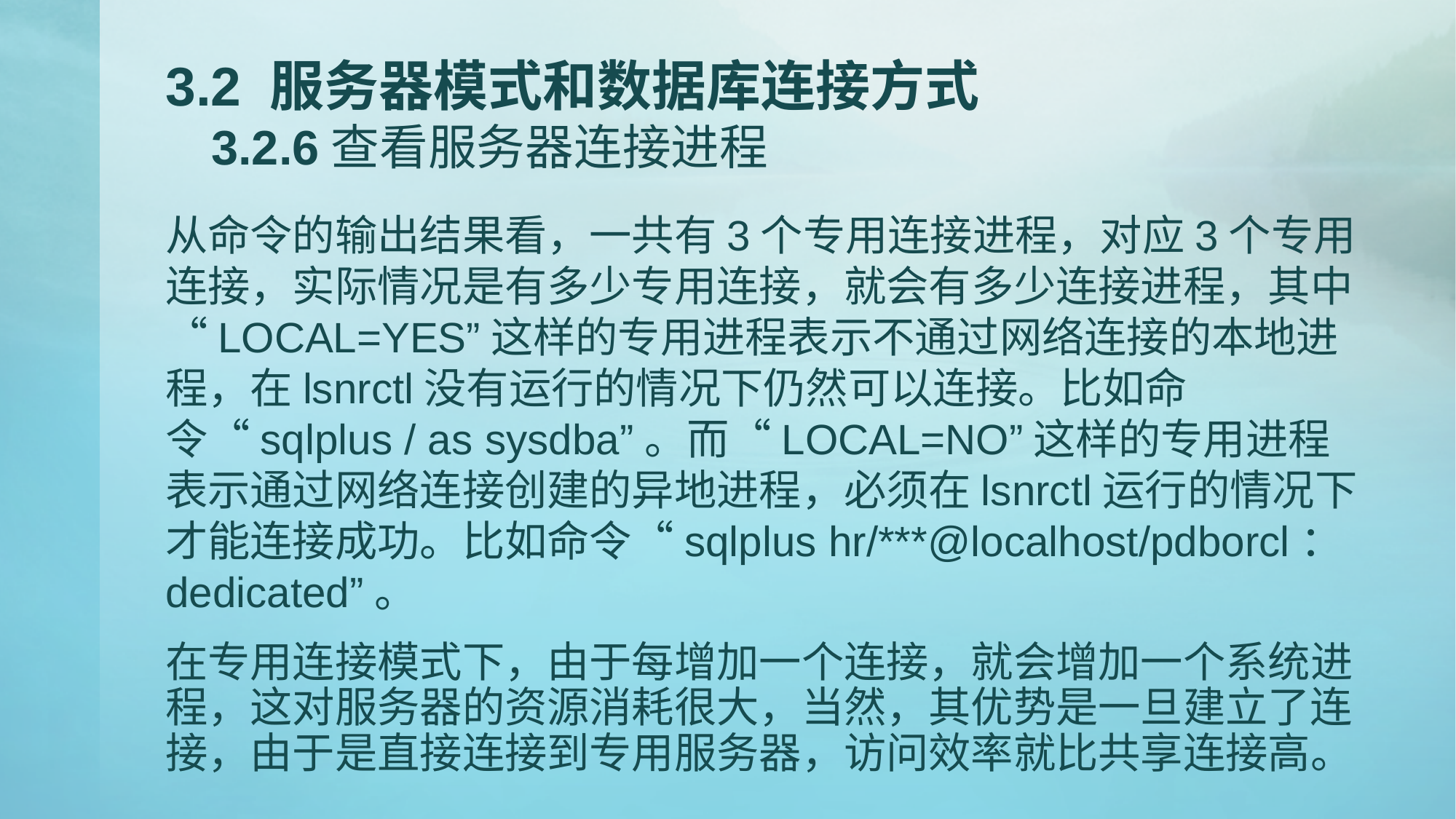

# 3.2 服务器模式和数据库连接方式 3.2.6查看服务器连接进程
从命令的输出结果看，一共有3个专用连接进程，对应3个专用连接，实际情况是有多少专用连接，就会有多少连接进程，其中“LOCAL=YES”这样的专用进程表示不通过网络连接的本地进程，在lsnrctl没有运行的情况下仍然可以连接。比如命令“sqlplus / as sysdba”。而“LOCAL=NO”这样的专用进程表示通过网络连接创建的异地进程，必须在lsnrctl运行的情况下才能连接成功。比如命令“sqlplus hr/***@localhost/pdborcl：dedicated”。
在专用连接模式下，由于每增加一个连接，就会增加一个系统进程，这对服务器的资源消耗很大，当然，其优势是一旦建立了连接，由于是直接连接到专用服务器，访问效率就比共享连接高。